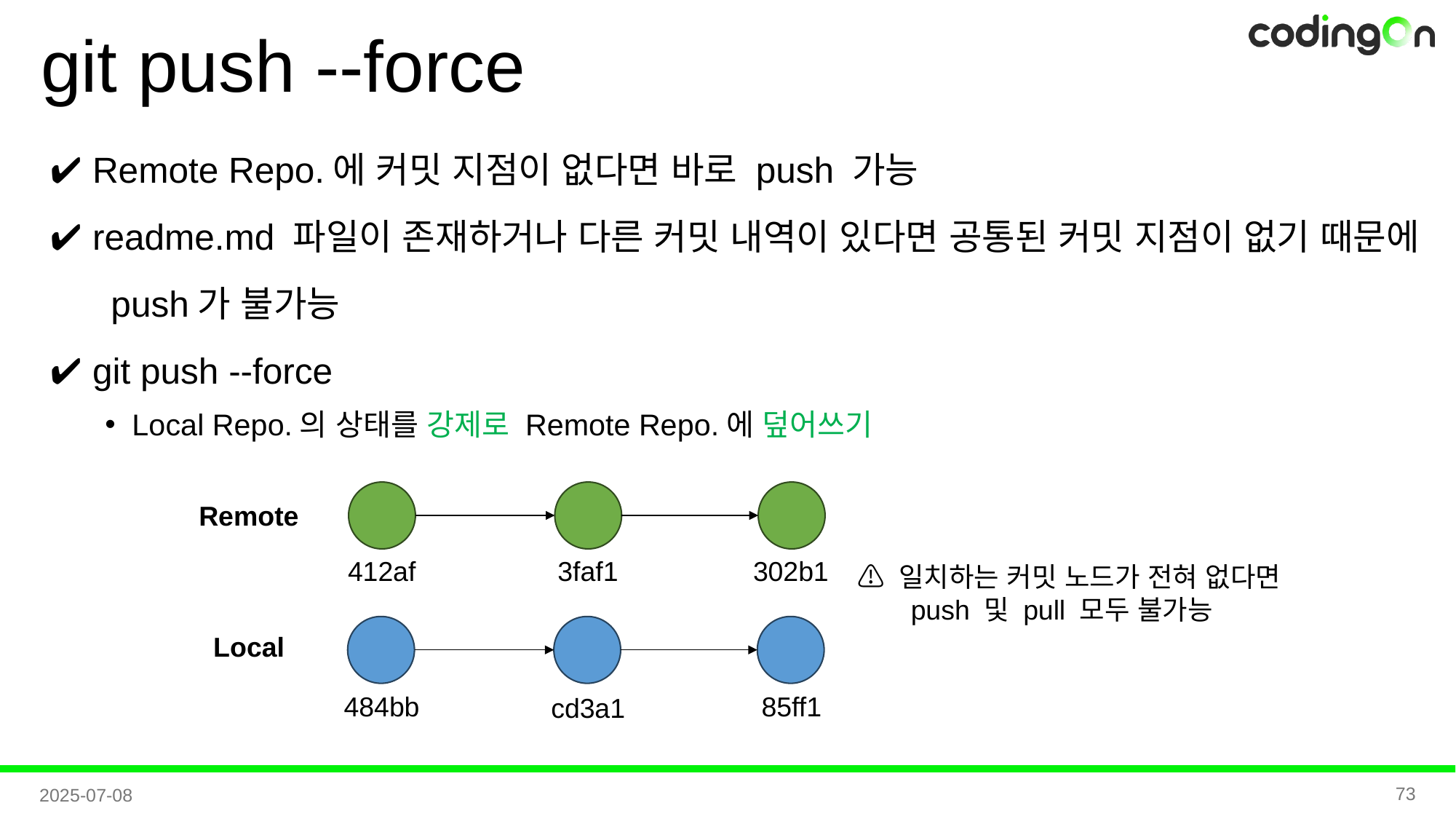

# git push --force
✔️ Remote Repo.에 커밋 지점이 없다면 바로 push 가능
✔️ readme.md 파일이 존재하거나 다른 커밋 내역이 있다면 공통된 커밋 지점이 없기 때문에
      push가 불가능
✔️ git push --force
Local Repo.의 상태를 강제로 Remote Repo.에 덮어쓰기

Remote
412af
3faf1
302b1
⚠️ 일치하는 커밋 노드가 전혀 없다면
       push 및 pull 모두 불가능

Local
484bb
85ff1
cd3a1
73
2025-07-08